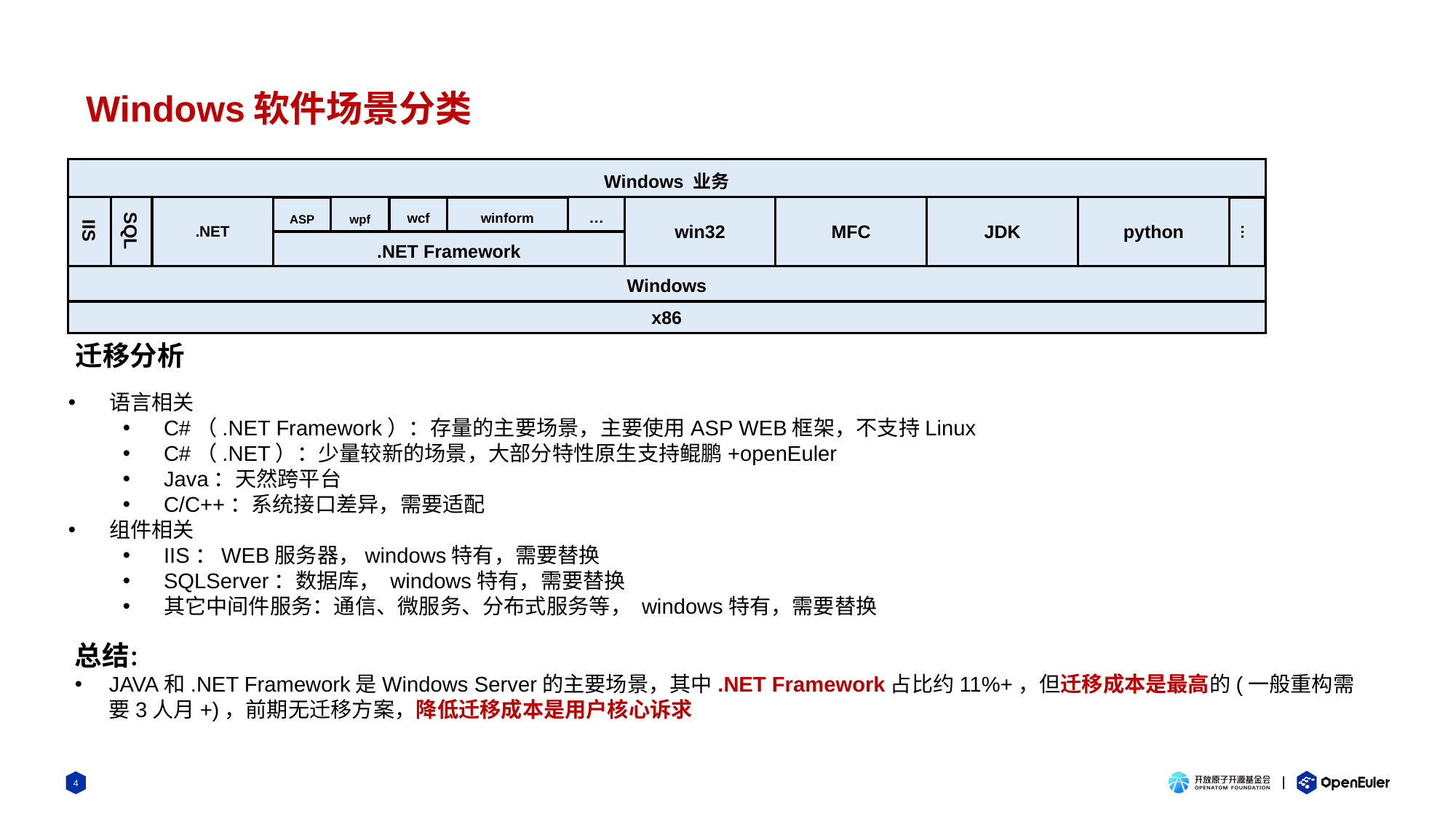

Windows软件场景分类
Windows 业务
wpf
IIS
.NET
win32
MFC
JDK
python
SQL
…
ASP
wcf
winform
…
.NET Framework
Windows
x86
迁移分析
语言相关
C#（.NET Framework）：存量的主要场景，主要使用ASP WEB框架，不支持Linux
C#（.NET）：少量较新的场景，大部分特性原生支持鲲鹏+openEuler
Java：天然跨平台
C/C++：系统接口差异，需要适配
组件相关
IIS：WEB服务器，windows特有，需要替换
SQLServer：数据库， windows特有，需要替换
其它中间件服务：通信、微服务、分布式服务等， windows特有，需要替换
总结：
JAVA和.NET Framework是Windows Server的主要场景，其中.NET Framework占比约11%+，但迁移成本是最高的(一般重构需要3人月+)，前期无迁移方案，降低迁移成本是用户核心诉求